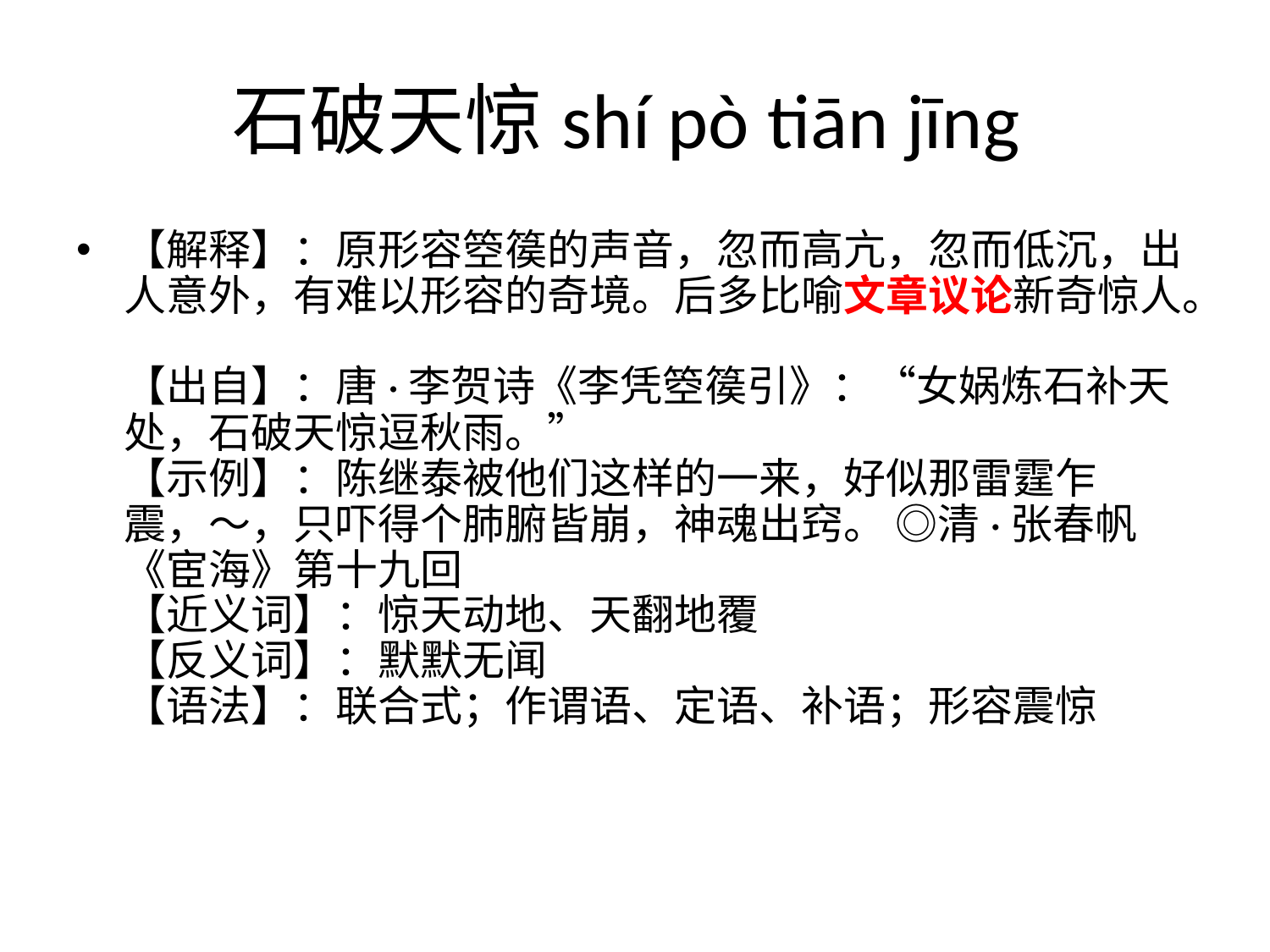

# 石破天惊shí pò tiān jīng
【解释】：原形容箜篌的声音，忽而高亢，忽而低沉，出人意外，有难以形容的奇境。后多比喻文章议论新奇惊人。
【出自】：唐·李贺诗《李凭箜篌引》：“女娲炼石补天处，石破天惊逗秋雨。”
【示例】：陈继泰被他们这样的一来，好似那雷霆乍震，～，只吓得个肺腑皆崩，神魂出窍。 ◎清·张春帆《宦海》第十九回
【近义词】：惊天动地、天翻地覆
【反义词】：默默无闻
【语法】：联合式；作谓语、定语、补语；形容震惊